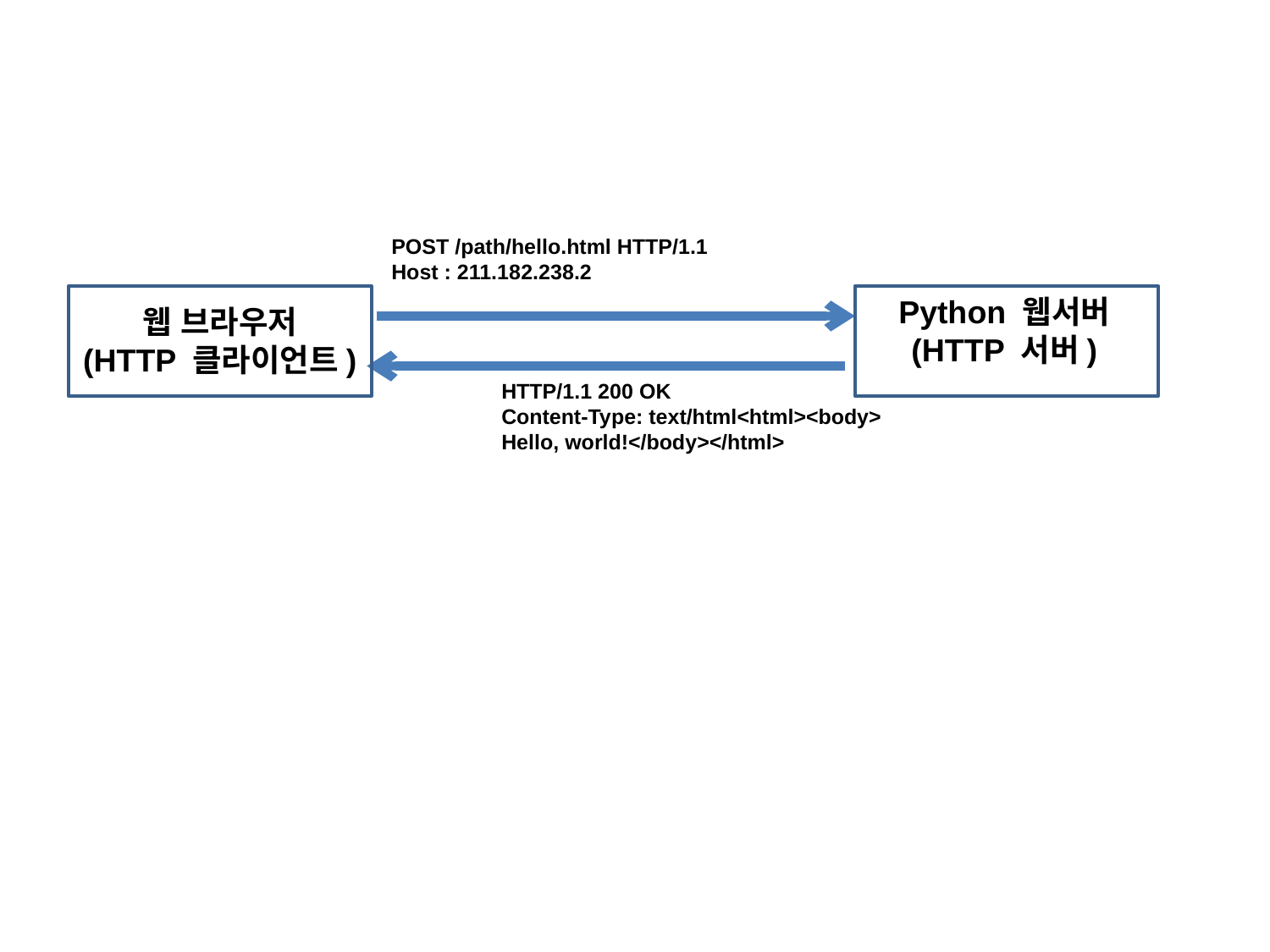

POST /path/hello.html HTTP/1.1
Host : 211.182.238.2

Python 웹서버
(HTTP 서버)
웹 브라우저
(HTTP 클라이언트)
HTTP/1.1 200 OK
Content-Type: text/html<html><body>
Hello, world!</body></html>